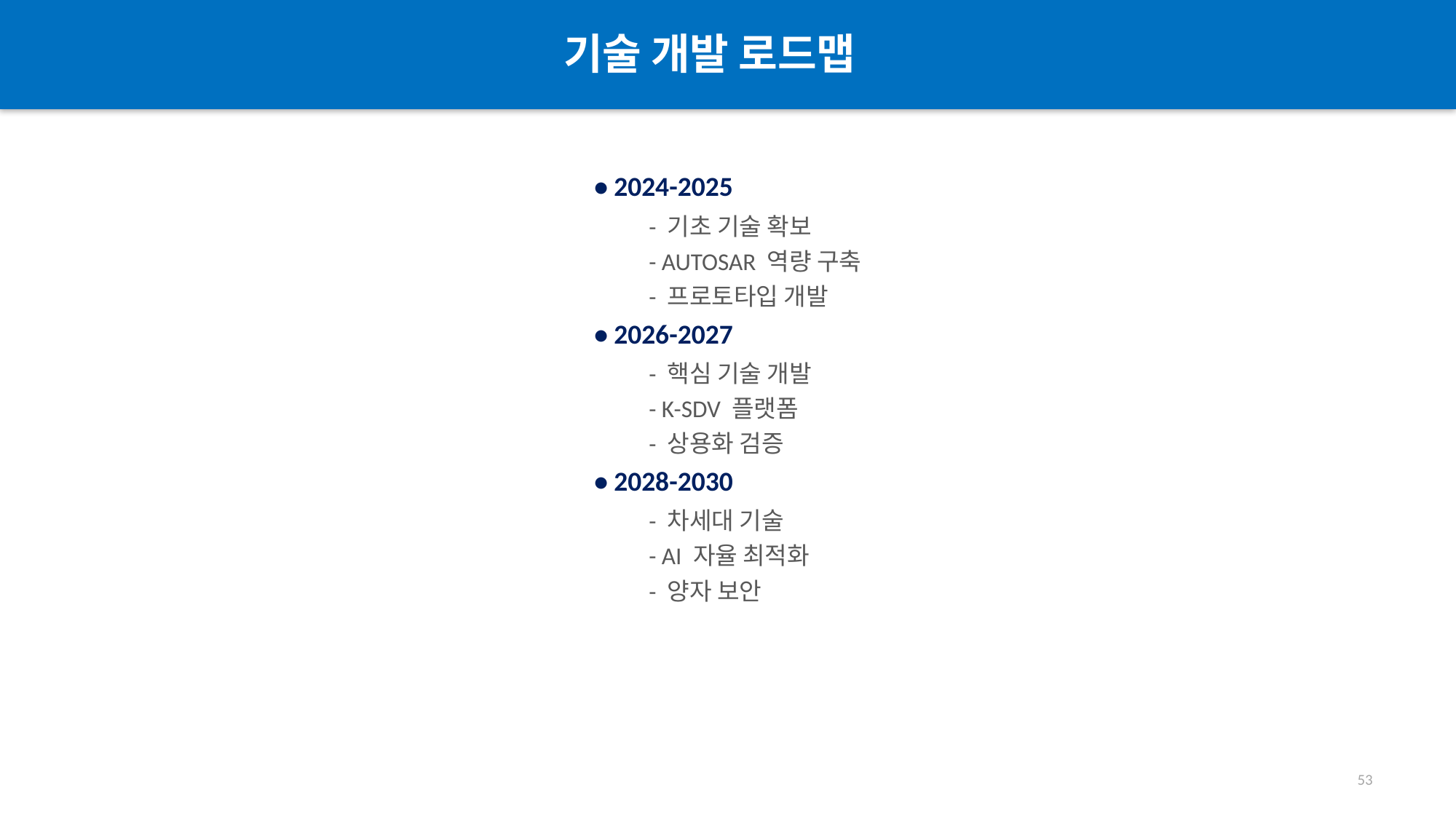

기술 개발 로드맵
#
• 2024-2025
- 기초 기술 확보
- AUTOSAR 역량 구축
- 프로토타입 개발
• 2026-2027
- 핵심 기술 개발
- K-SDV 플랫폼
- 상용화 검증
• 2028-2030
- 차세대 기술
- AI 자율 최적화
- 양자 보안
53